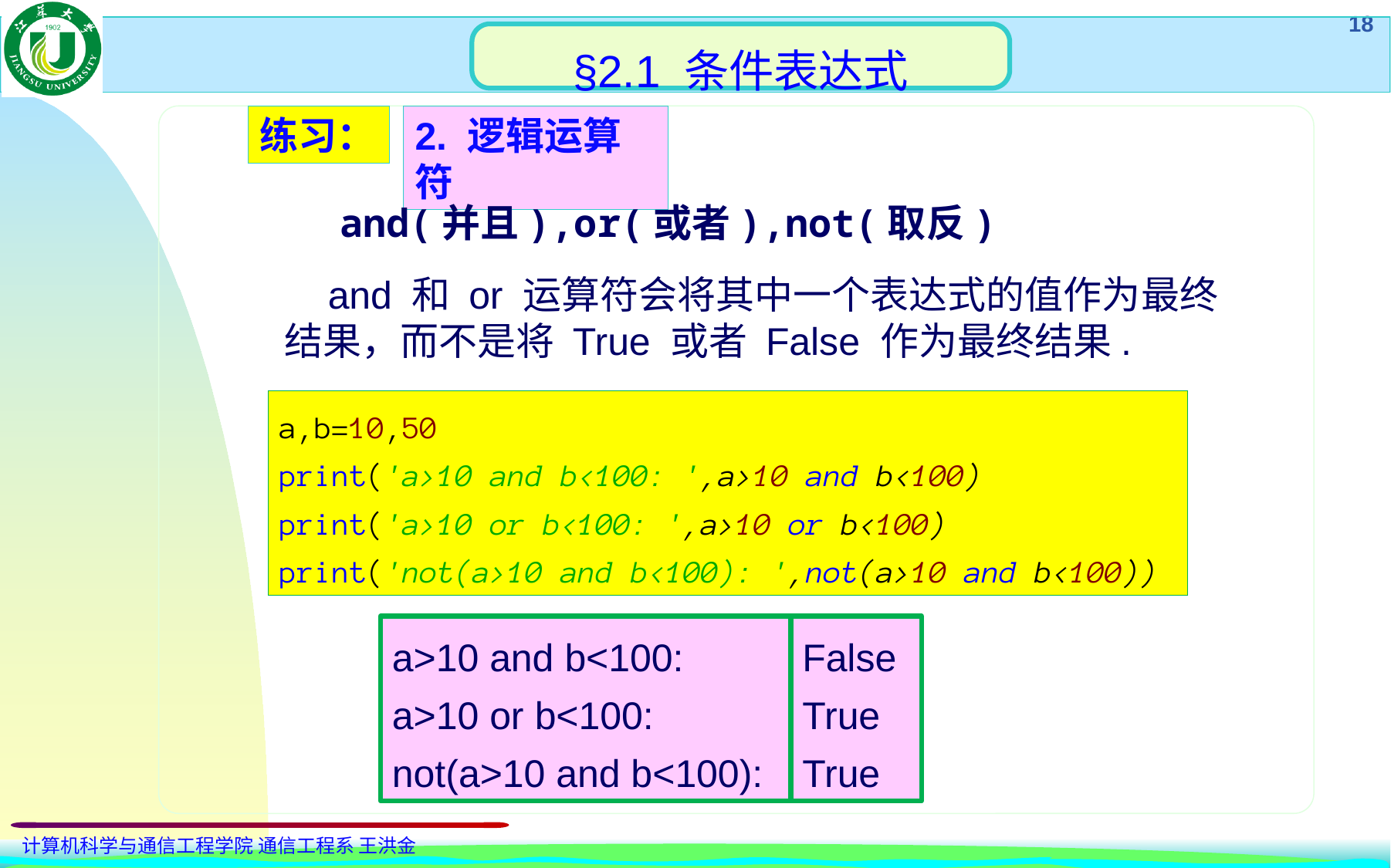

§2.1 条件表达式

练习：
2. 逻辑运算符
and(并且),or(或者),not(取反)
    and 和 or 运算符会将其中一个表达式的值作为最终结果，而不是将 True 或者 False 作为最终结果.
a,b=10,50
print('a>10 and b<100: ',a>10 and b<100)
print('a>10 or b<100: ',a>10 or b<100)
print('not(a>10 and b<100): ',not(a>10 and b<100))
a>10 and b<100:
a>10 or b<100:
not(a>10 and b<100):
False
True
True